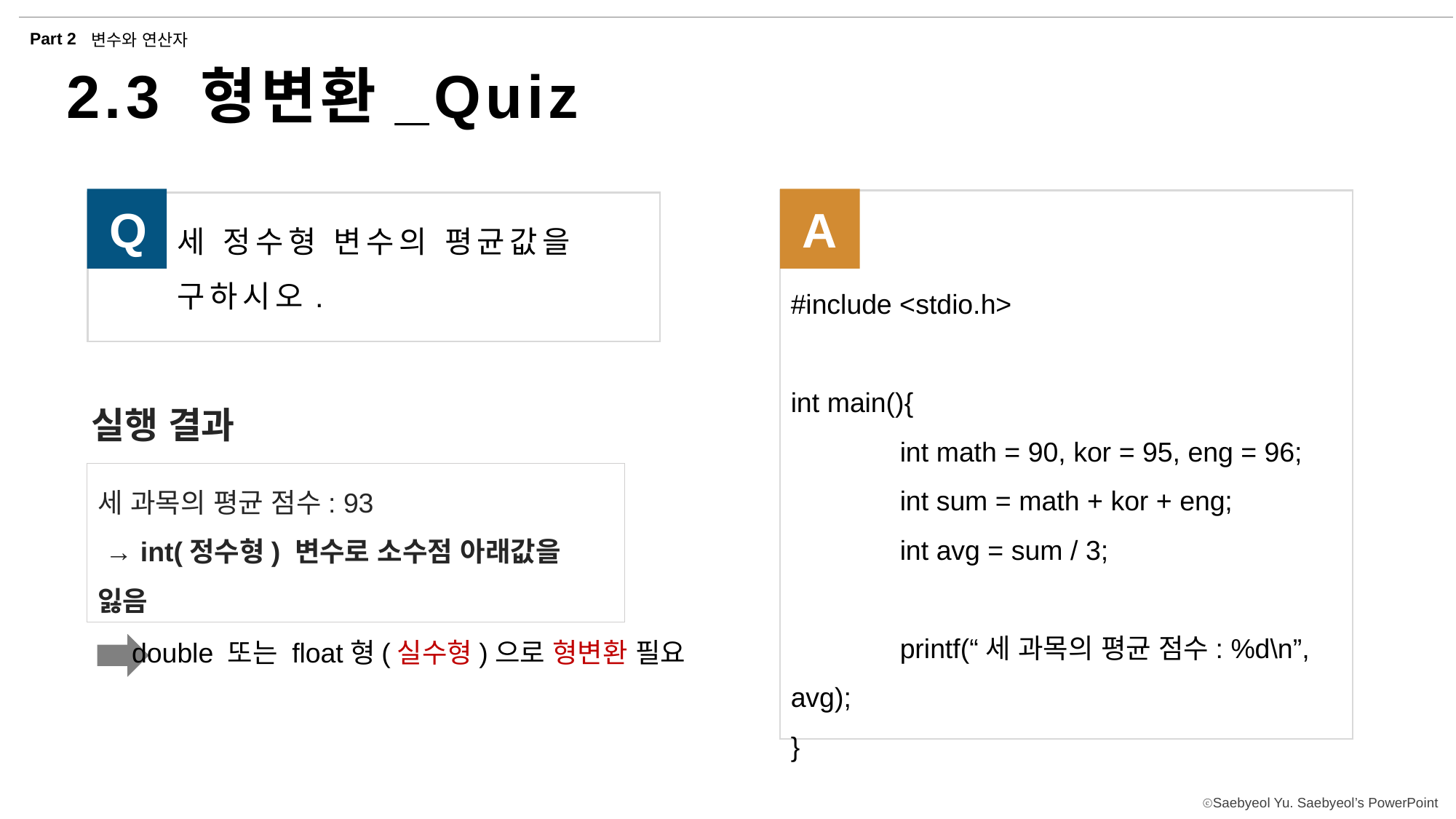

Part 2
변수와 연산자
2.3 형변환_Quiz

A

Q

세 정수형 변수의 평균값을
구하시오.
#include <stdio.h>

int main(){
	int math = 90, kor = 95, eng = 96;
	int sum = math + kor + eng;
	int avg = sum / 3;

	printf(“세 과목의 평균 점수: %d\n”, avg);
}
실행 결과
세 과목의 평균 점수: 93
 → int(정수형) 변수로 소수점 아래값을 잃음
double 또는 float형(실수형)으로 형변환 필요